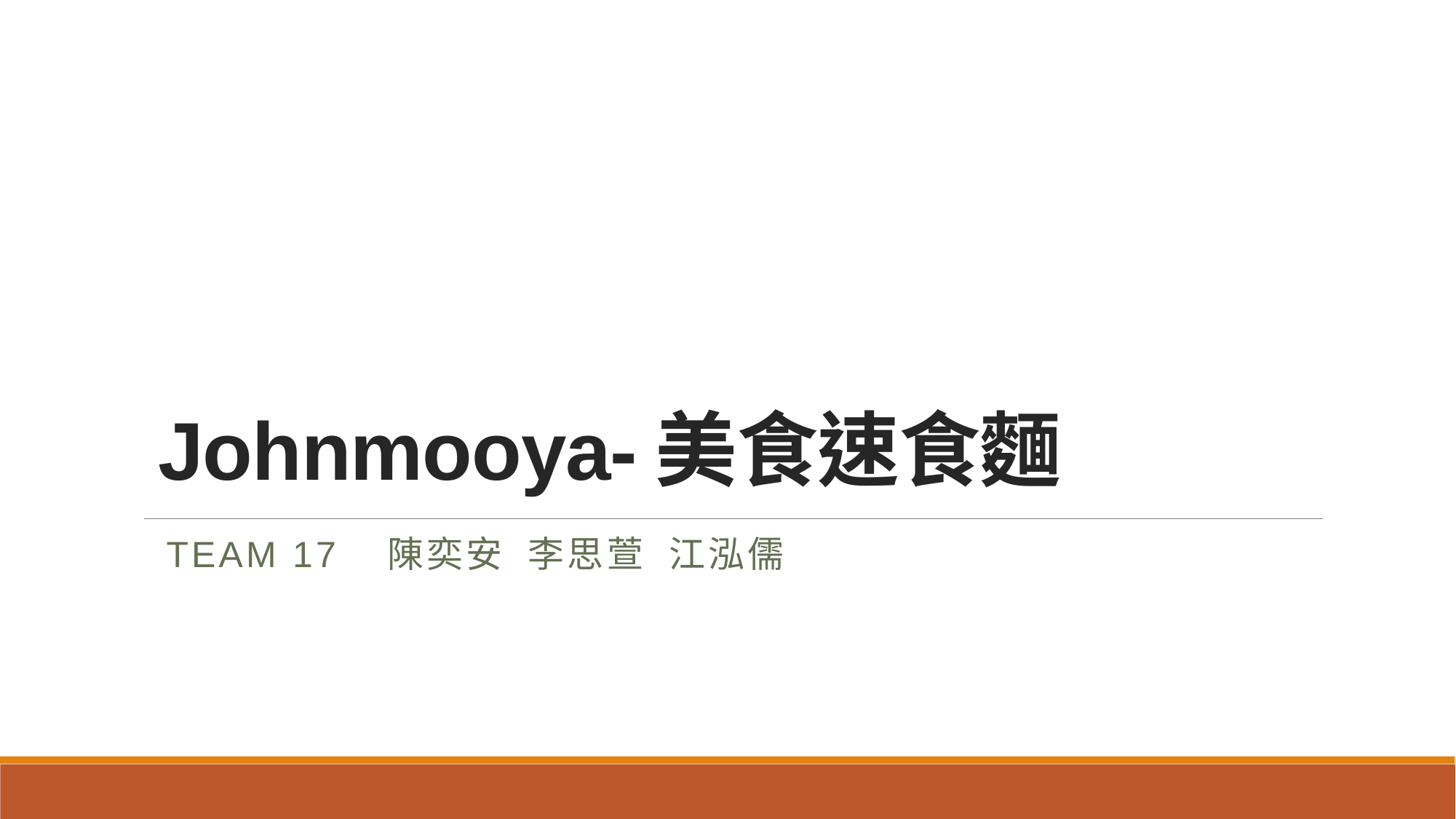

# Johnmooya-美食速食麵
Team 17   陳奕安  李思萱  江泓儒